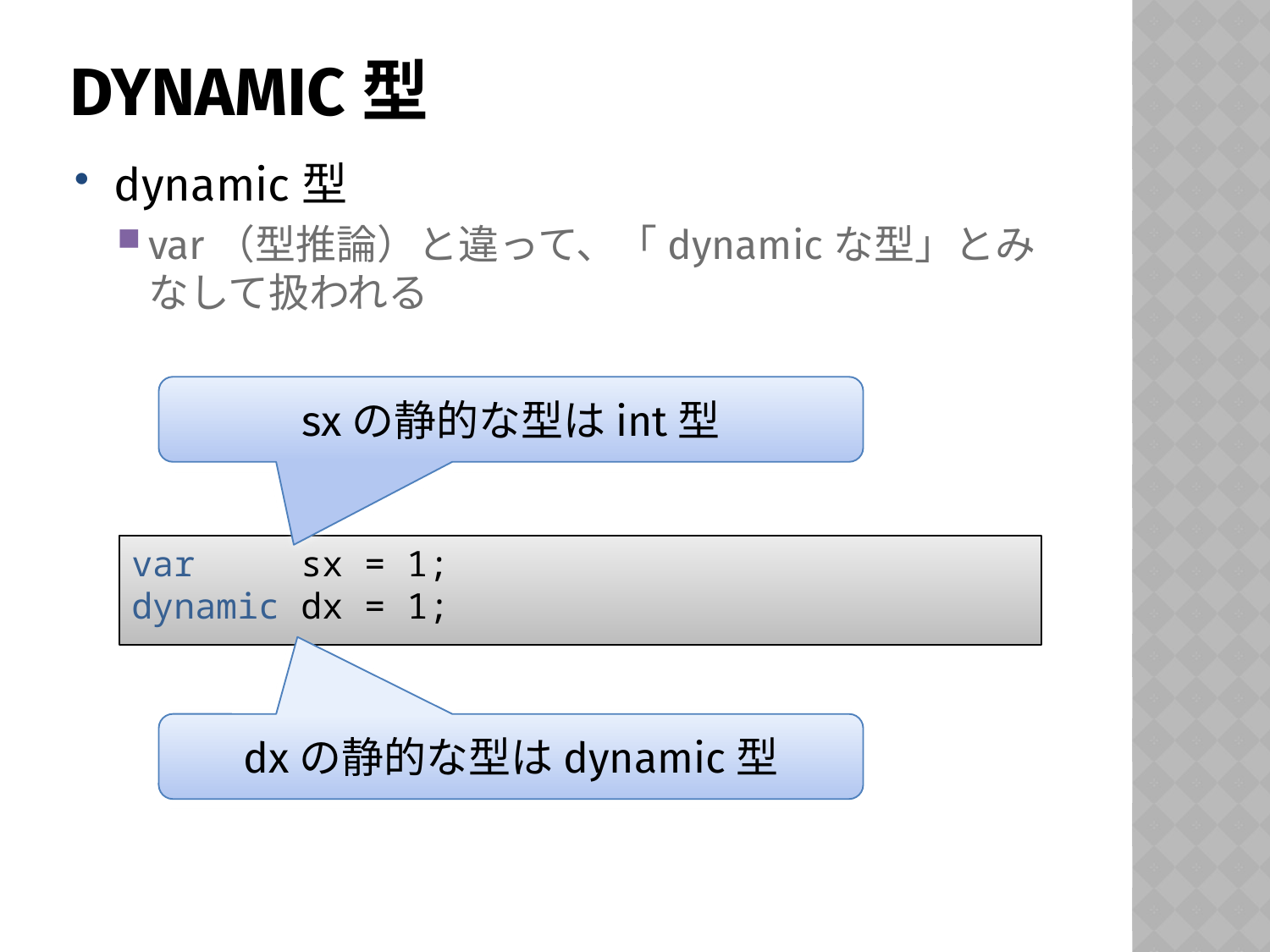

# dynamic型
dynamic型
var（型推論）と違って、「dynamicな型」とみなして扱われる
sxの静的な型はint型
var     sx = 1;
dynamic dx = 1;
dxの静的な型はdynamic型